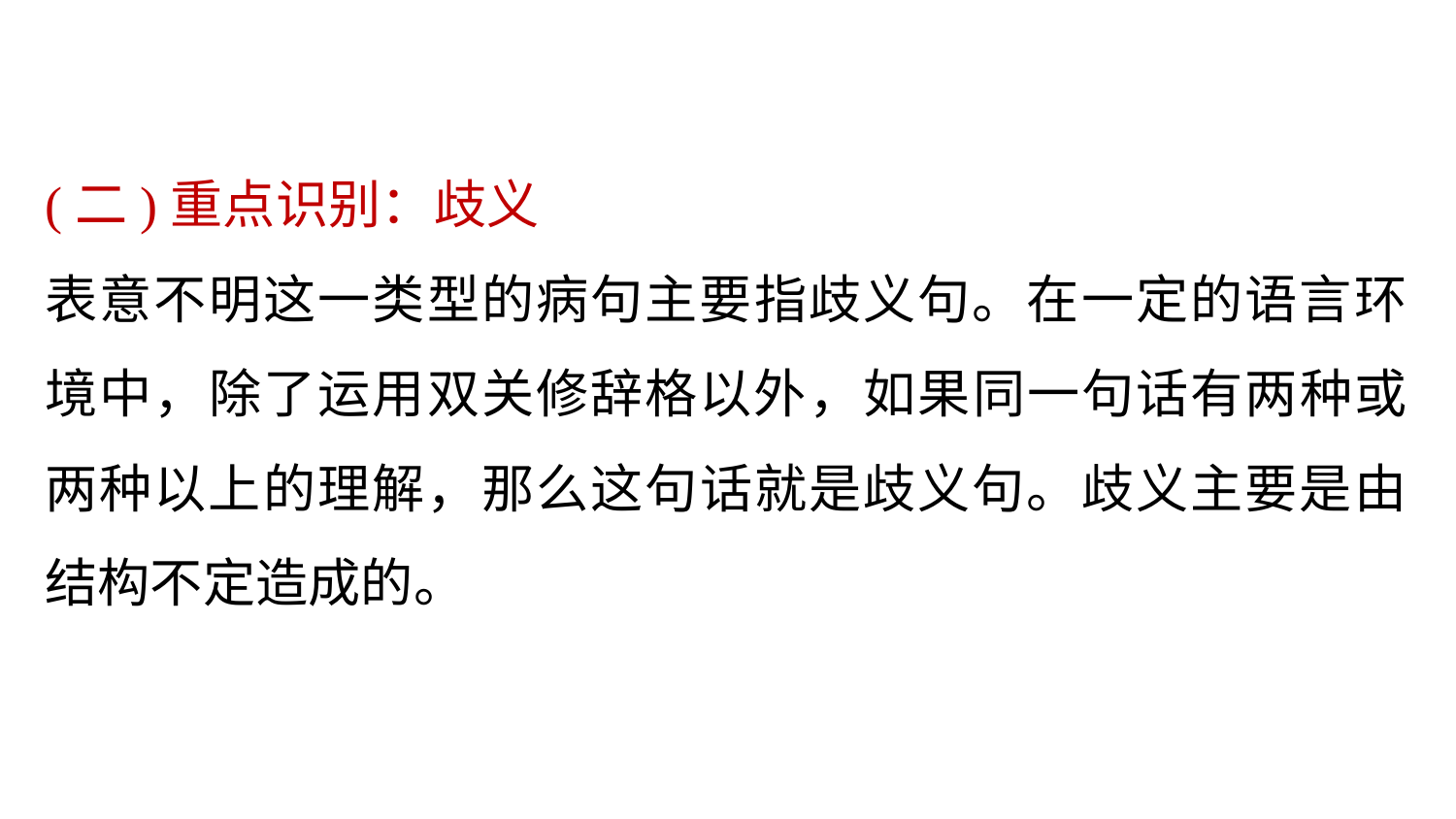

(二)重点识别：歧义
表意不明这一类型的病句主要指歧义句。在一定的语言环境中，除了运用双关修辞格以外，如果同一句话有两种或两种以上的理解，那么这句话就是歧义句。歧义主要是由结构不定造成的。